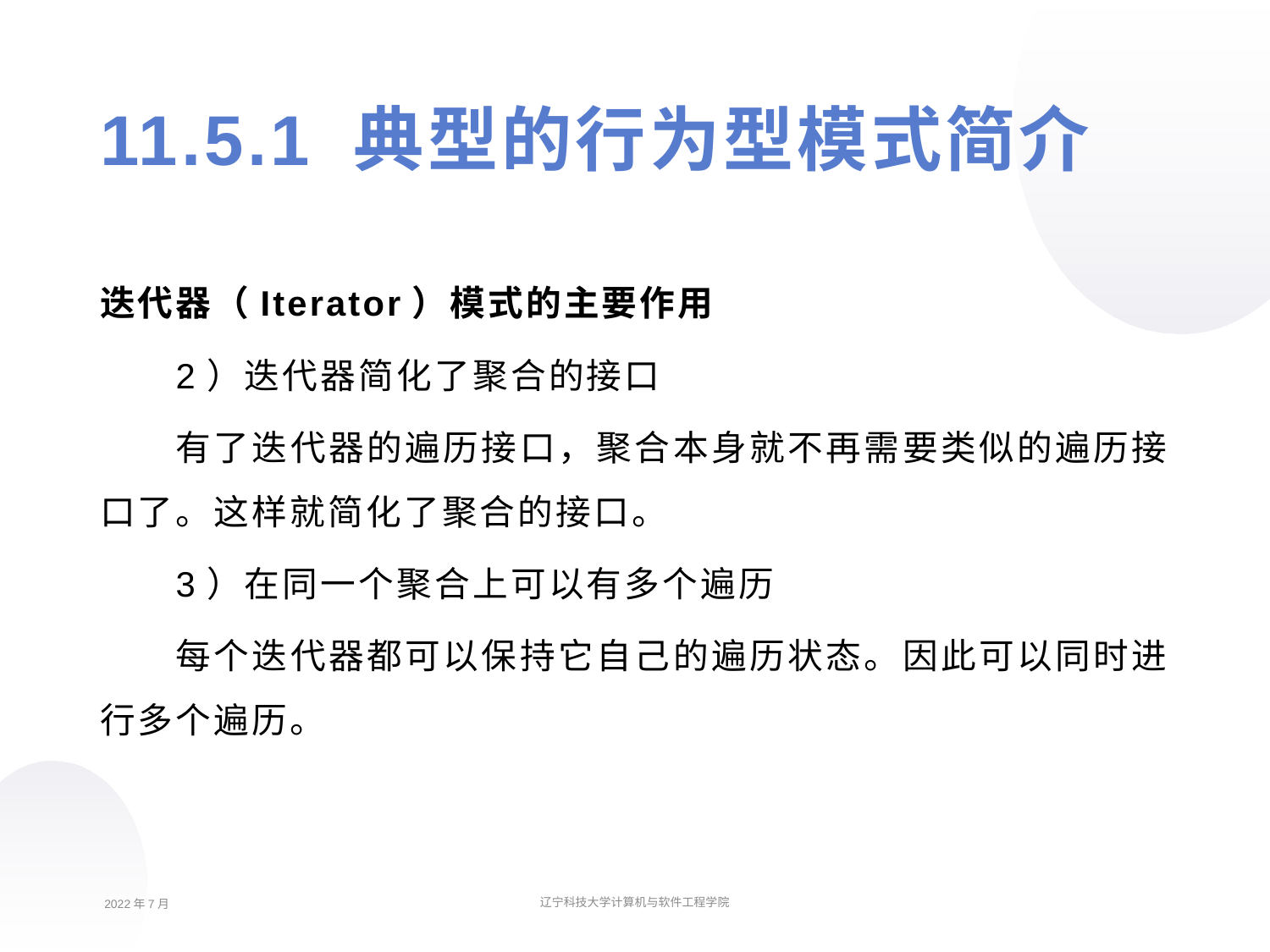

11.5.1 典型的行为型模式简介
迭代器（Iterator）模式的主要作用
2）迭代器简化了聚合的接口
有了迭代器的遍历接口，聚合本身就不再需要类似的遍历接口了。这样就简化了聚合的接口。
3）在同一个聚合上可以有多个遍历
每个迭代器都可以保持它自己的遍历状态。因此可以同时进行多个遍历。

2022年7月
辽宁科技大学计算机与软件工程学院
139